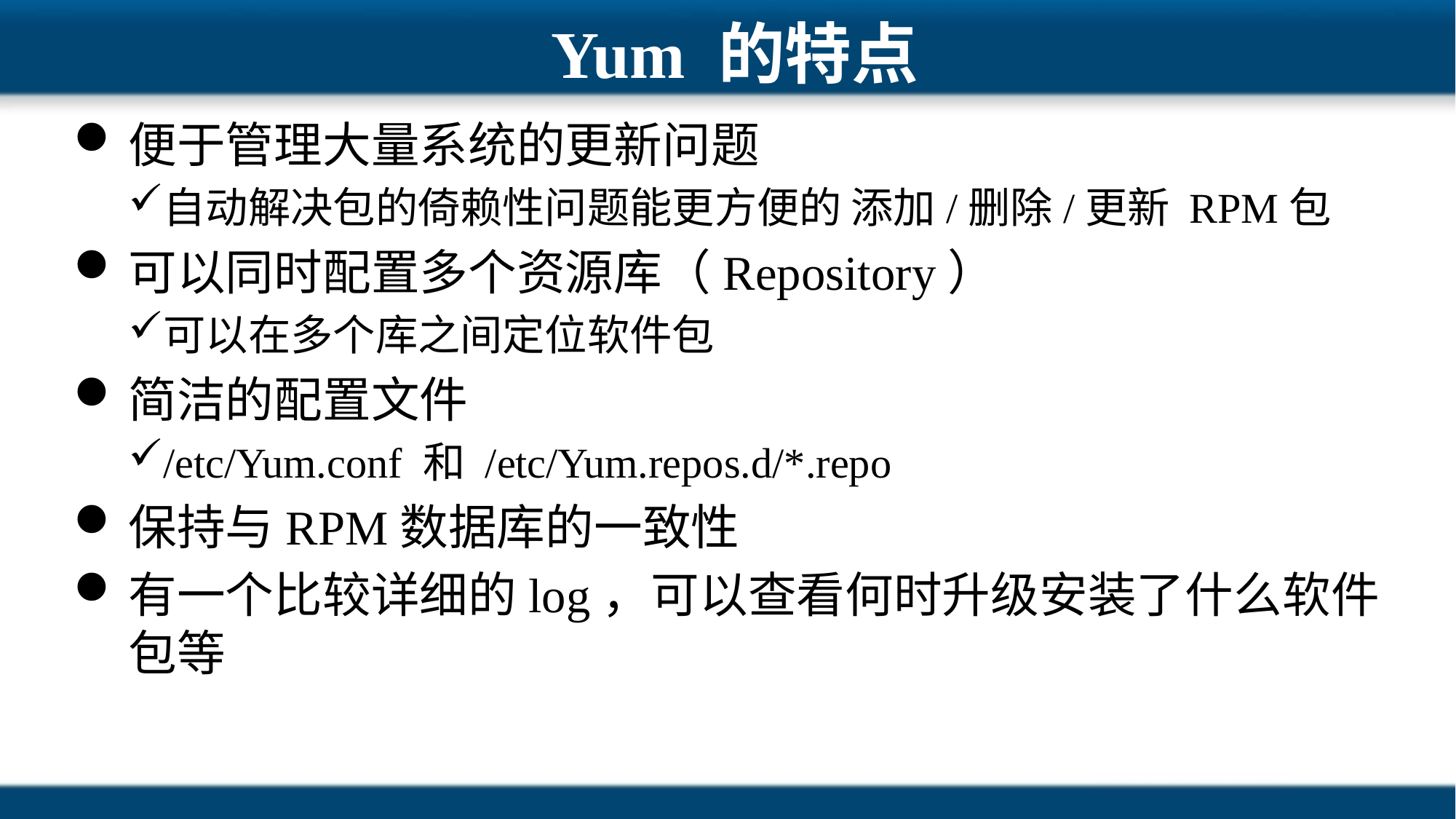

# Yum 的特点
便于管理大量系统的更新问题
自动解决包的倚赖性问题能更方便的 添加/删除/更新 RPM包
可以同时配置多个资源库（Repository）
可以在多个库之间定位软件包
简洁的配置文件
/etc/Yum.conf 和 /etc/Yum.repos.d/*.repo
保持与RPM数据库的一致性
有一个比较详细的log，可以查看何时升级安装了什么软件包等